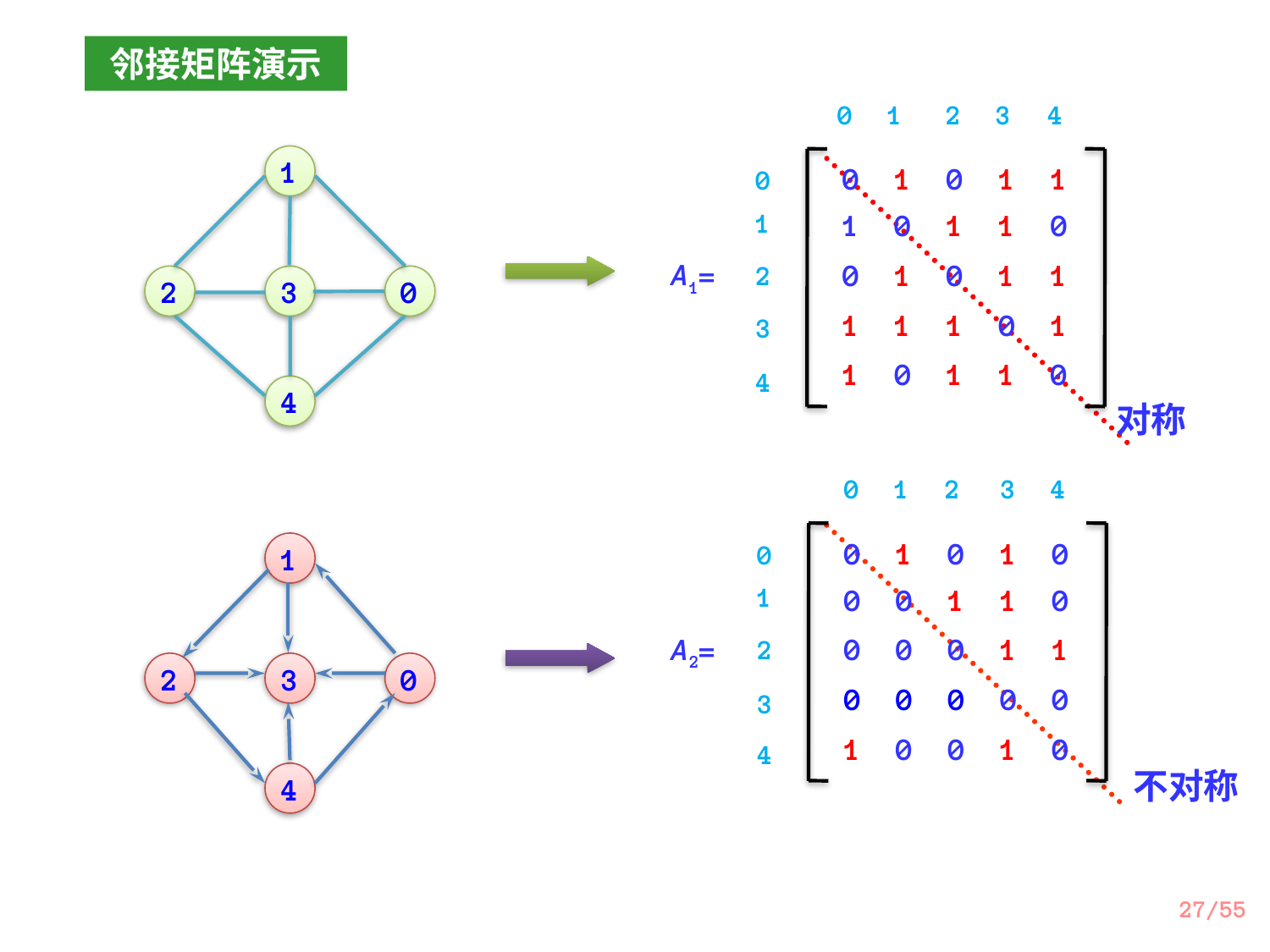

邻接矩阵演示
0  1   2   3   4
0  1  0  1  1
0
1
1  0  1  1  0
A1=
0  1  0  1  1
2
1  1  1  0  1
3
1  0  1  1  0
4
1

2
3
0

4

对称

0  1  2   3  4
0  1  0  1  0
0
1
0  0  1  1  0
A2=
0  0  0  1  1
2
0  0  0  0  0
3
1  0  0  1  0
4

不对称
1

2
3
0

4

27/55